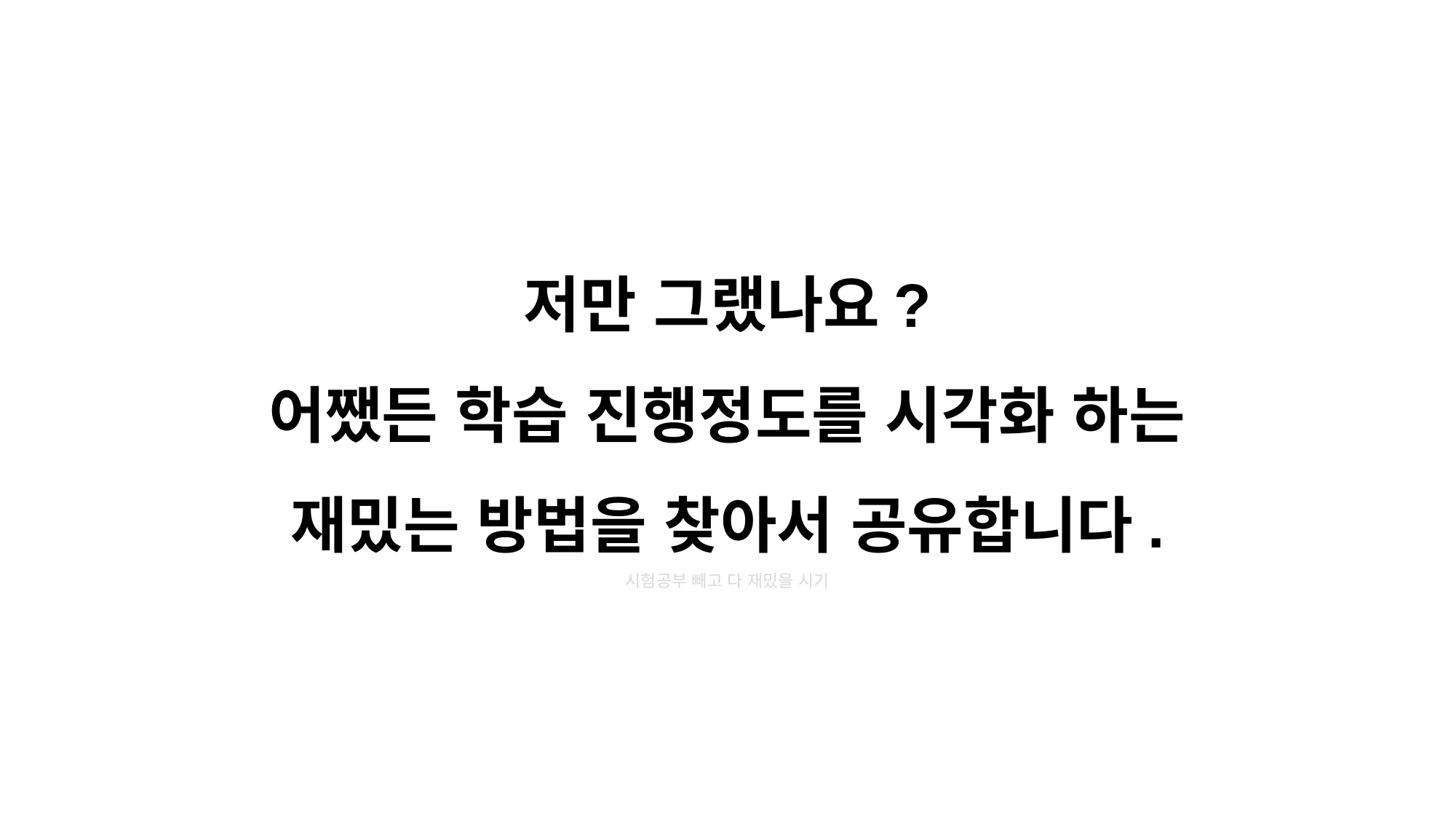

# 저만 그랬나요? 어쨌든 학습 진행정도를 시각화 하는 재밌는 방법을 찾아서 공유합니다. 시험공부 빼고 다 재밌을 시기